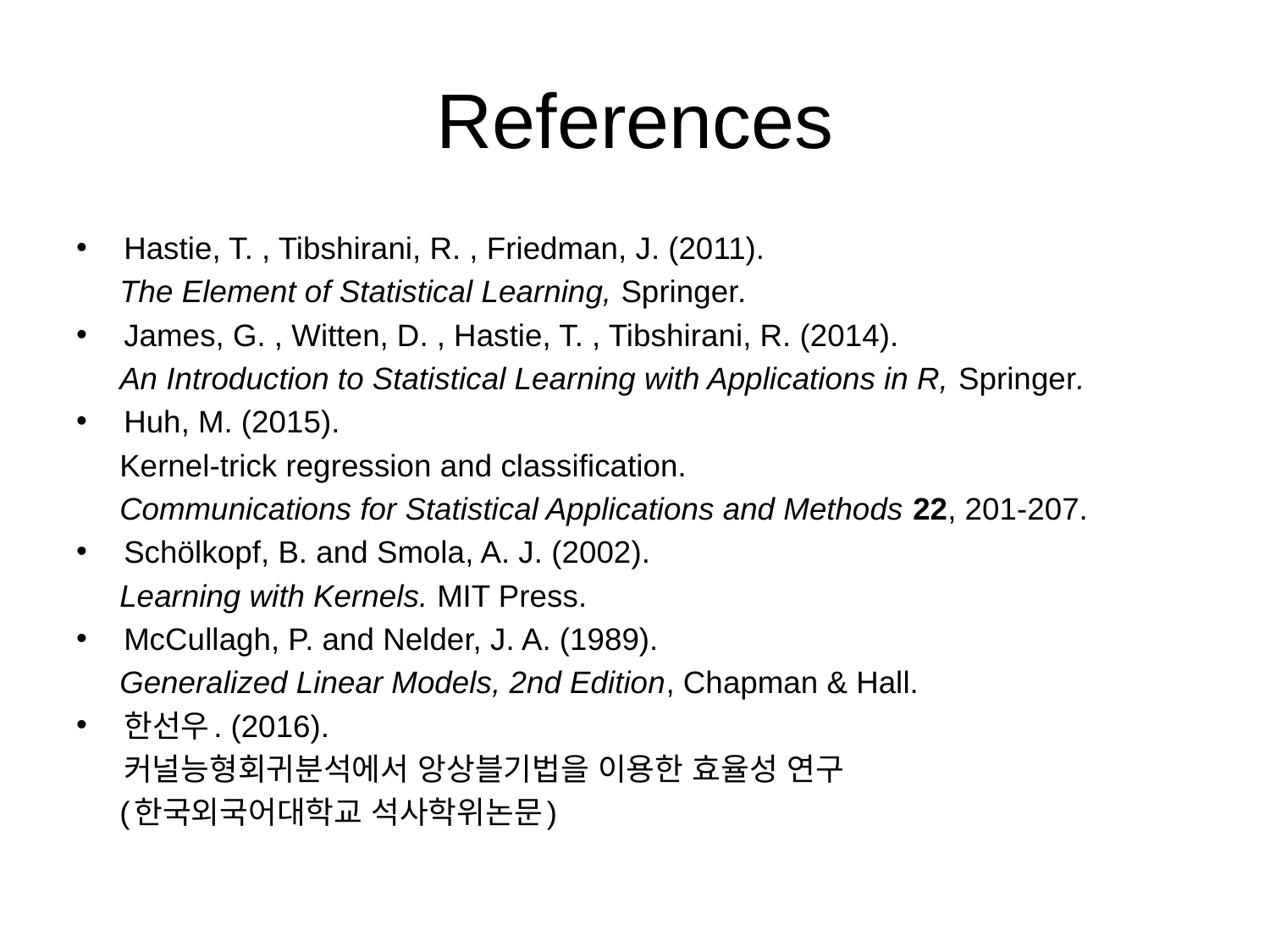

# References
Hastie, T. , Tibshirani, R. , Friedman, J. (2011).
     The Element of Statistical Learning, Springer.
James, G. , Witten, D. , Hastie, T. , Tibshirani, R. (2014).
     An Introduction to Statistical Learning with Applications in R, Springer.
Huh, M. (2015).
     Kernel-trick regression and classification.
     Communications for Statistical Applications and Methods 22, 201-207.
Schölkopf, B. and Smola, A. J. (2002).
     Learning with Kernels. MIT Press.
McCullagh, P. and Nelder, J. A. (1989).
     Generalized Linear Models, 2nd Edition, Chapman & Hall.
한선우. (2016).
     커널능형회귀분석에서 앙상블기법을 이용한 효율성 연구
     (한국외국어대학교 석사학위논문)